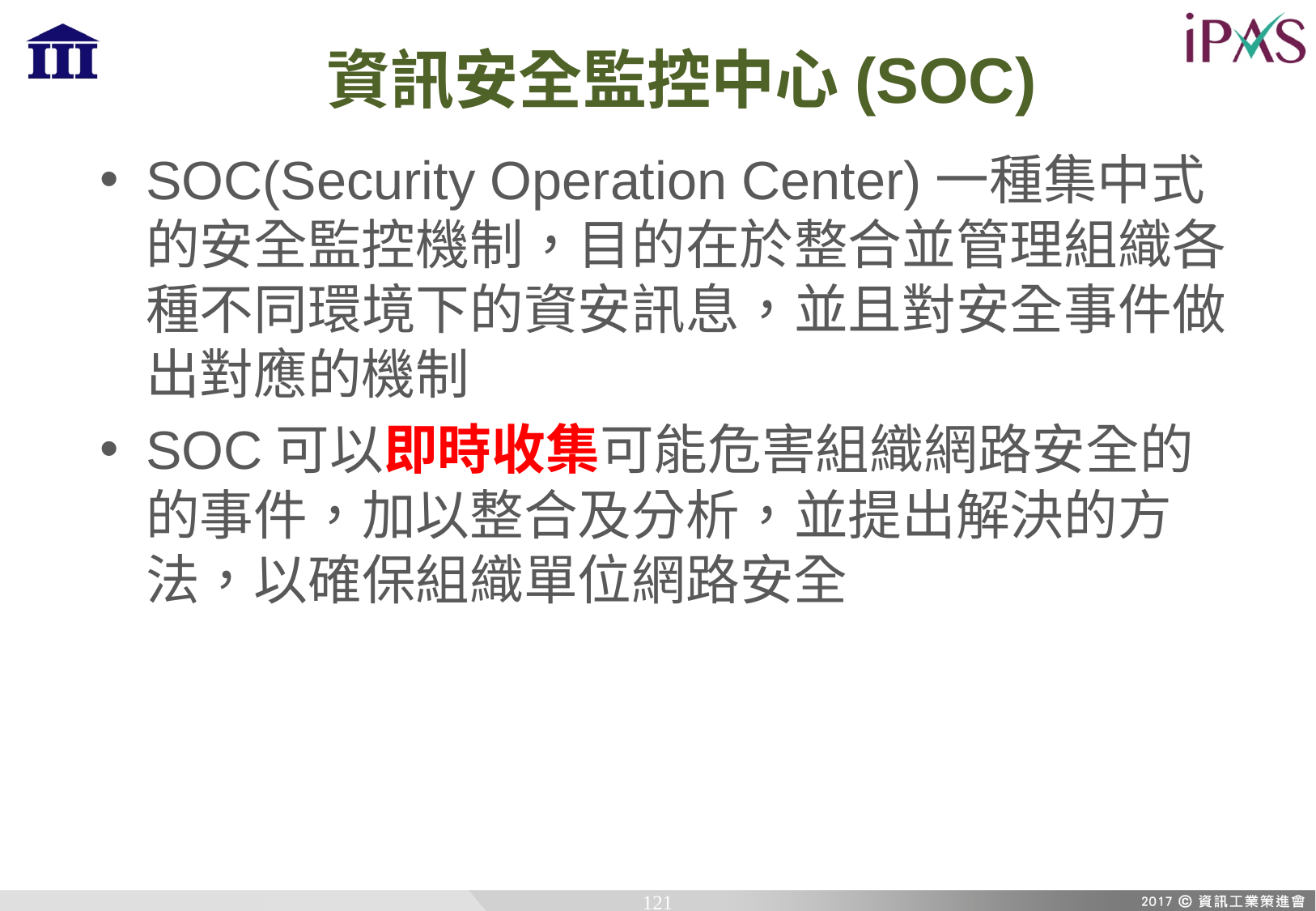

# 資訊安全監控中心(SOC)
SOC(Security Operation Center)一種集中式的安全監控機制，目的在於整合並管理組織各種不同環境下的資安訊息，並且對安全事件做出對應的機制
SOC可以即時收集可能危害組織網路安全的的事件，加以整合及分析，並提出解決的方法，以確保組織單位網路安全
121